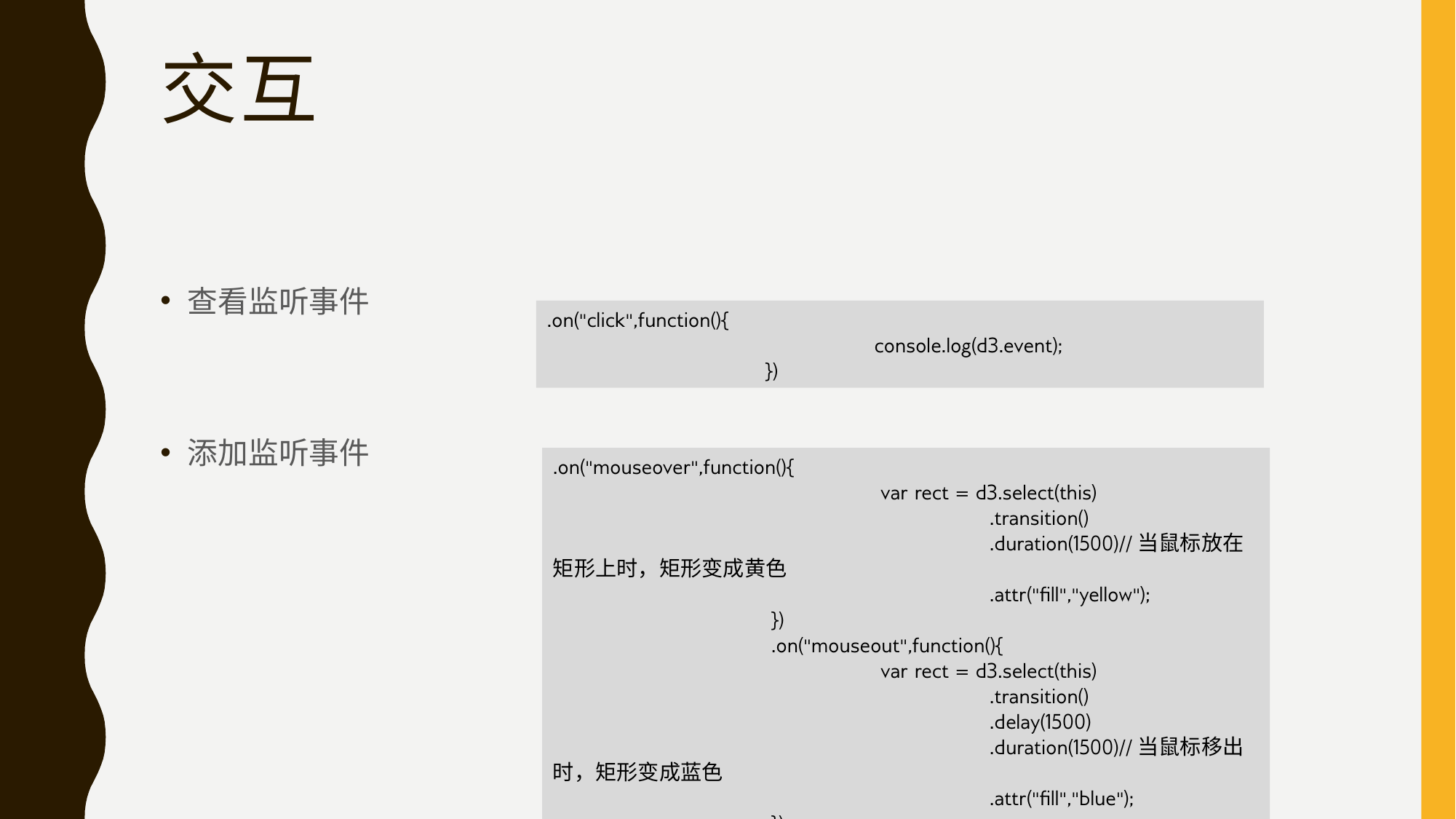

# 交互
查看监听事件

添加监听事件
.on("click",function(){
    			console.log(d3.event);
    		})
.on("mouseover",function(){
    			var rect = d3.select(this)
    				.transition()
    				.duration(1500)//当鼠标放在矩形上时，矩形变成黄色
    				.attr("fill","yellow");
    		})
    		.on("mouseout",function(){
    			var rect = d3.select(this)
    				.transition()
    				.delay(1500)
    				.duration(1500)//当鼠标移出时，矩形变成蓝色
    				.attr("fill","blue");
    		})